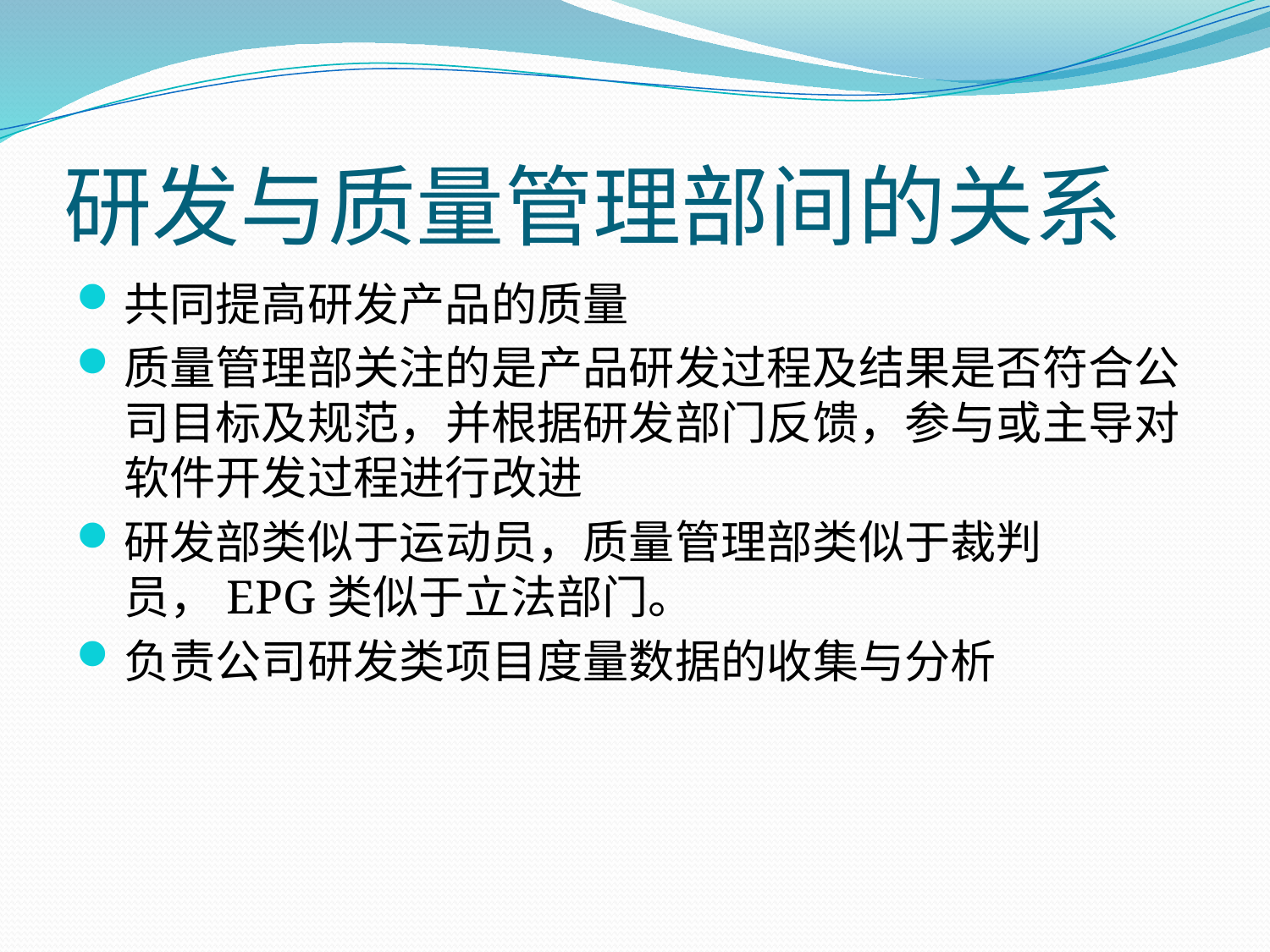

# 研发与质量管理部间的关系
共同提高研发产品的质量
质量管理部关注的是产品研发过程及结果是否符合公司目标及规范，并根据研发部门反馈，参与或主导对软件开发过程进行改进
研发部类似于运动员，质量管理部类似于裁判员，EPG类似于立法部门。
负责公司研发类项目度量数据的收集与分析